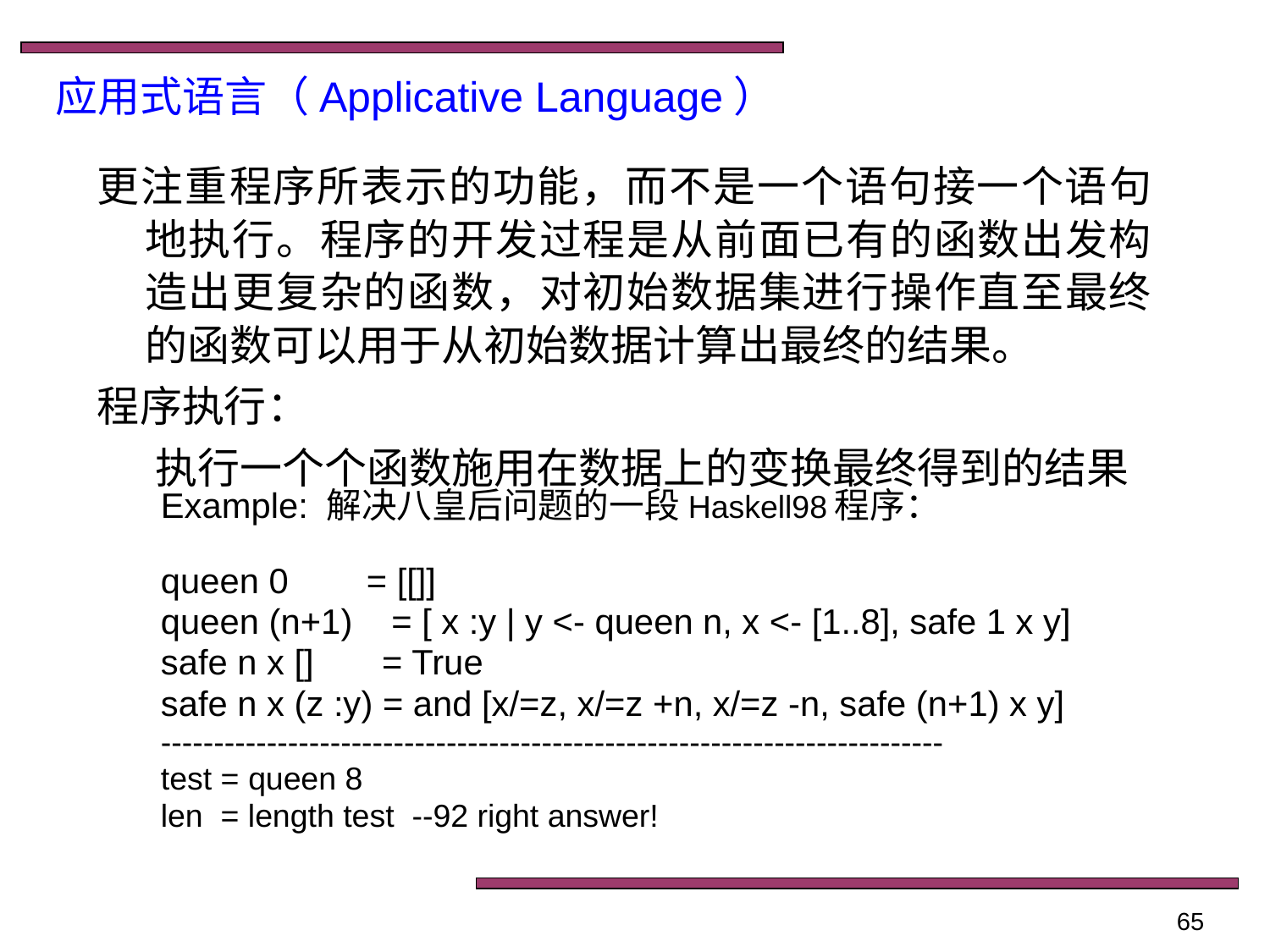

#
应用式语言（Applicative Language）
更注重程序所表示的功能，而不是一个语句接一个语句地执行。程序的开发过程是从前面已有的函数出发构造出更复杂的函数，对初始数据集进行操作直至最终的函数可以用于从初始数据计算出最终的结果。
程序执行：
     执行一个个函数施用在数据上的变换最终得到的结果
Example: 解决八皇后问题的一段Haskell98程序：

queen 0        = [[]]
queen (n+1)    = [ x :y | y <- queen n, x <- [1..8], safe 1 x y]
safe n x []       = True
safe n x (z :y) = and [x/=z, x/=z +n, x/=z -n, safe (n+1) x y]
--------------------------------------------------------------------------
test = queen 8
len  = length test  --92 right answer!
65